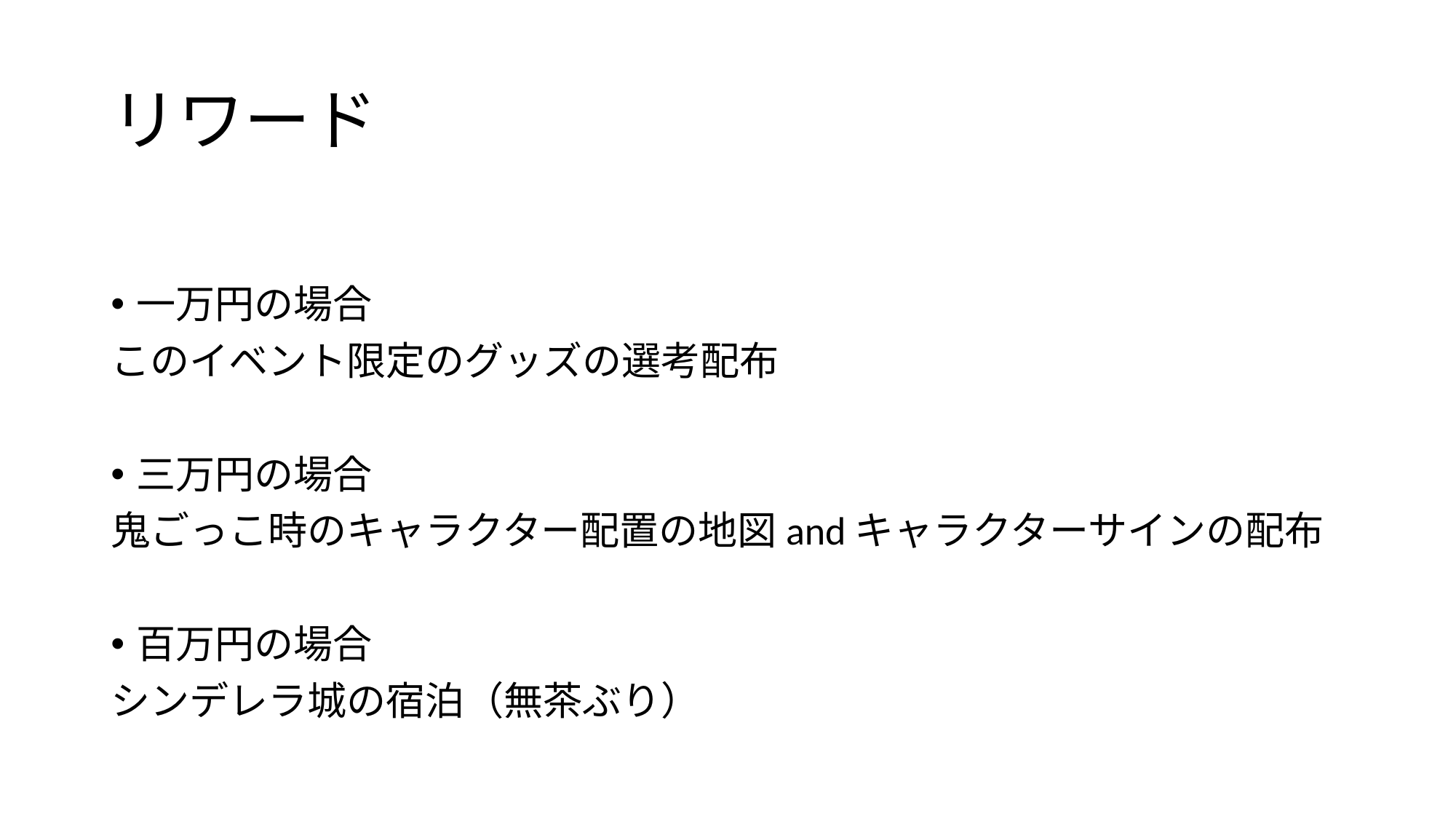

# リワード

一万円の場合
このイベント限定のグッズの選考配布

三万円の場合
鬼ごっこ時のキャラクター配置の地図andキャラクターサインの配布

百万円の場合
シンデレラ城の宿泊（無茶ぶり）